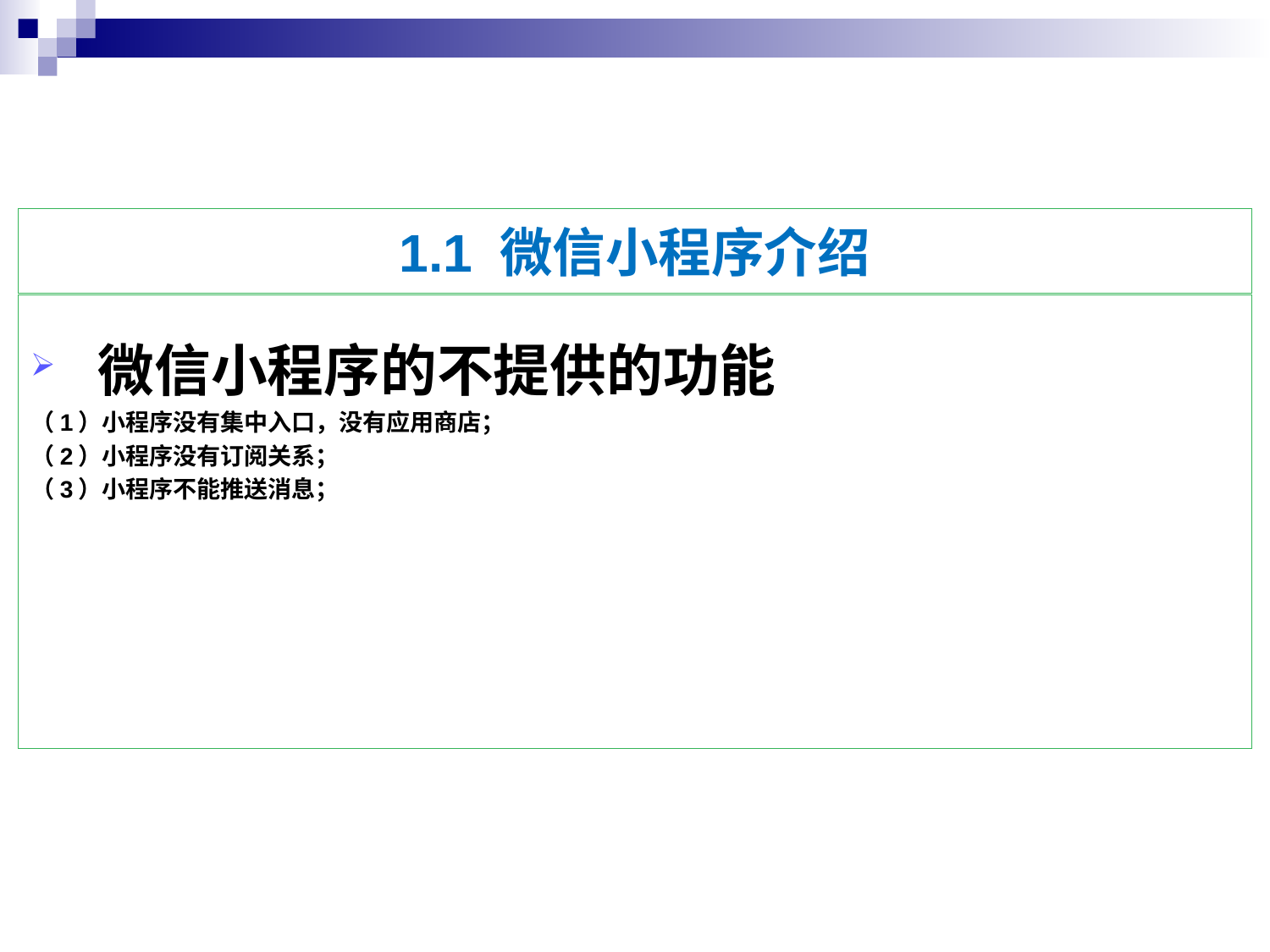

第1章 微信小程序基础

# 1.1 微信小程序介绍
 微信小程序的不提供的功能
（1）小程序没有集中入口，没有应用商店；
（2）小程序没有订阅关系；
（3）小程序不能推送消息；
微信小程序开发全案精讲